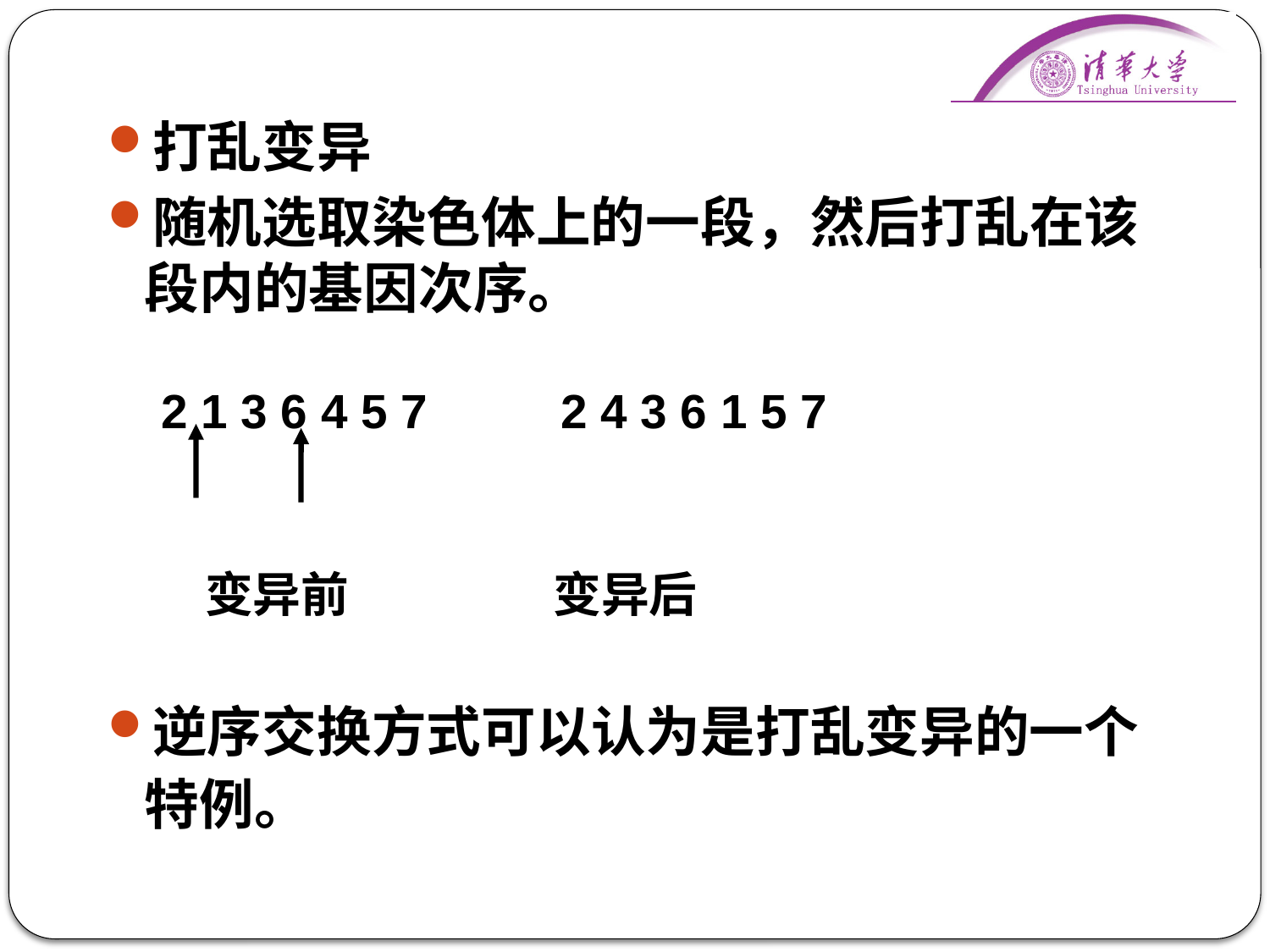

打乱变异
随机选取染色体上的一段，然后打乱在该段内的基因次序。

    2 1 3 6 4 5 7          2 4 3 6 1 5 7

        变异前                   变异后

逆序交换方式可以认为是打乱变异的一个特例。